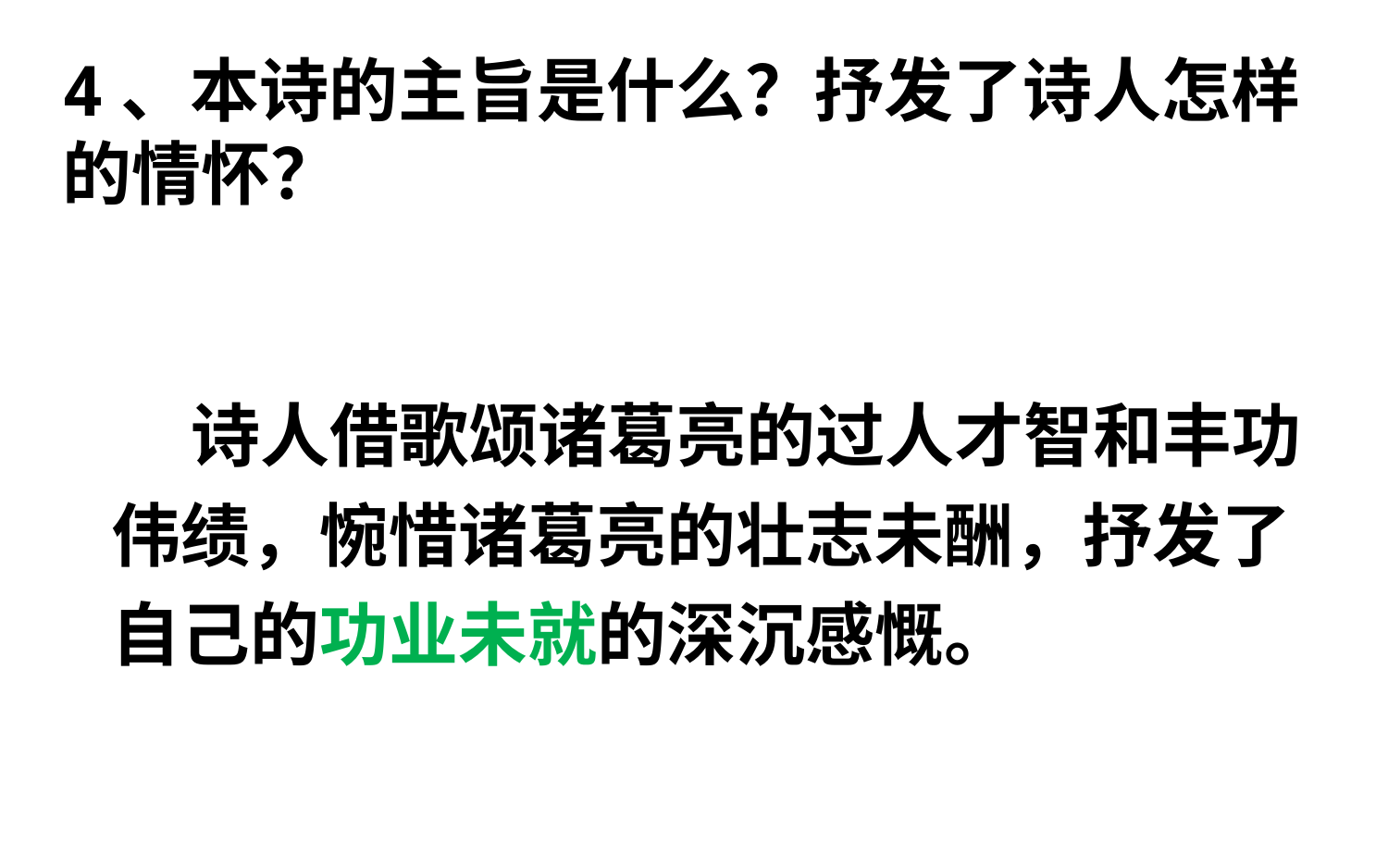

4、本诗的主旨是什么？抒发了诗人怎样的情怀？
    诗人借歌颂诸葛亮的过人才智和丰功伟绩，惋惜诸葛亮的壮志未酬，抒发了自己的功业未就的深沉感慨。